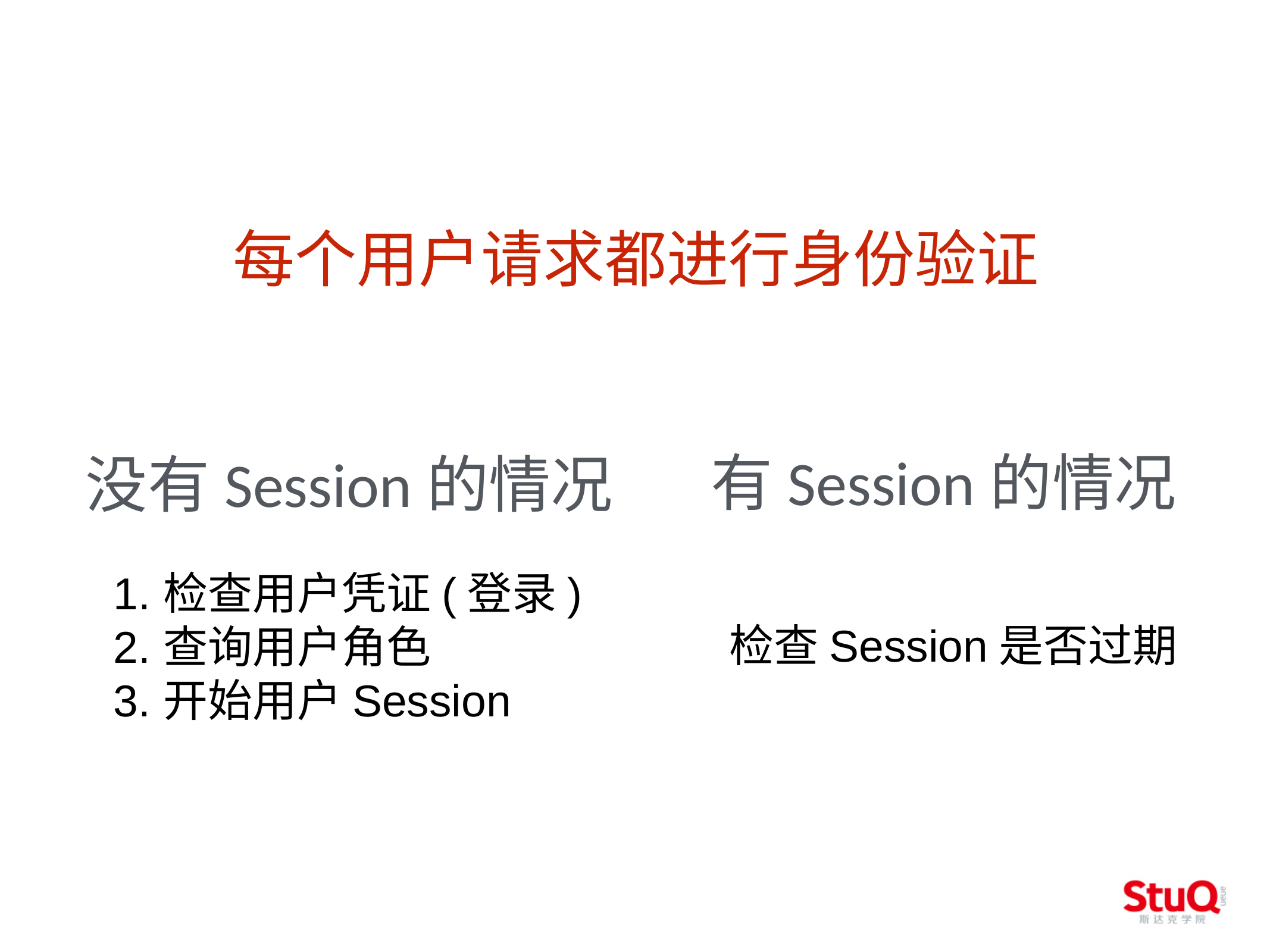

每个用户请求都进行身份验证
有Session的情况
没有Session的情况
检查用户凭证(登录)
查询用户角色
开始用户Session
检查Session是否过期